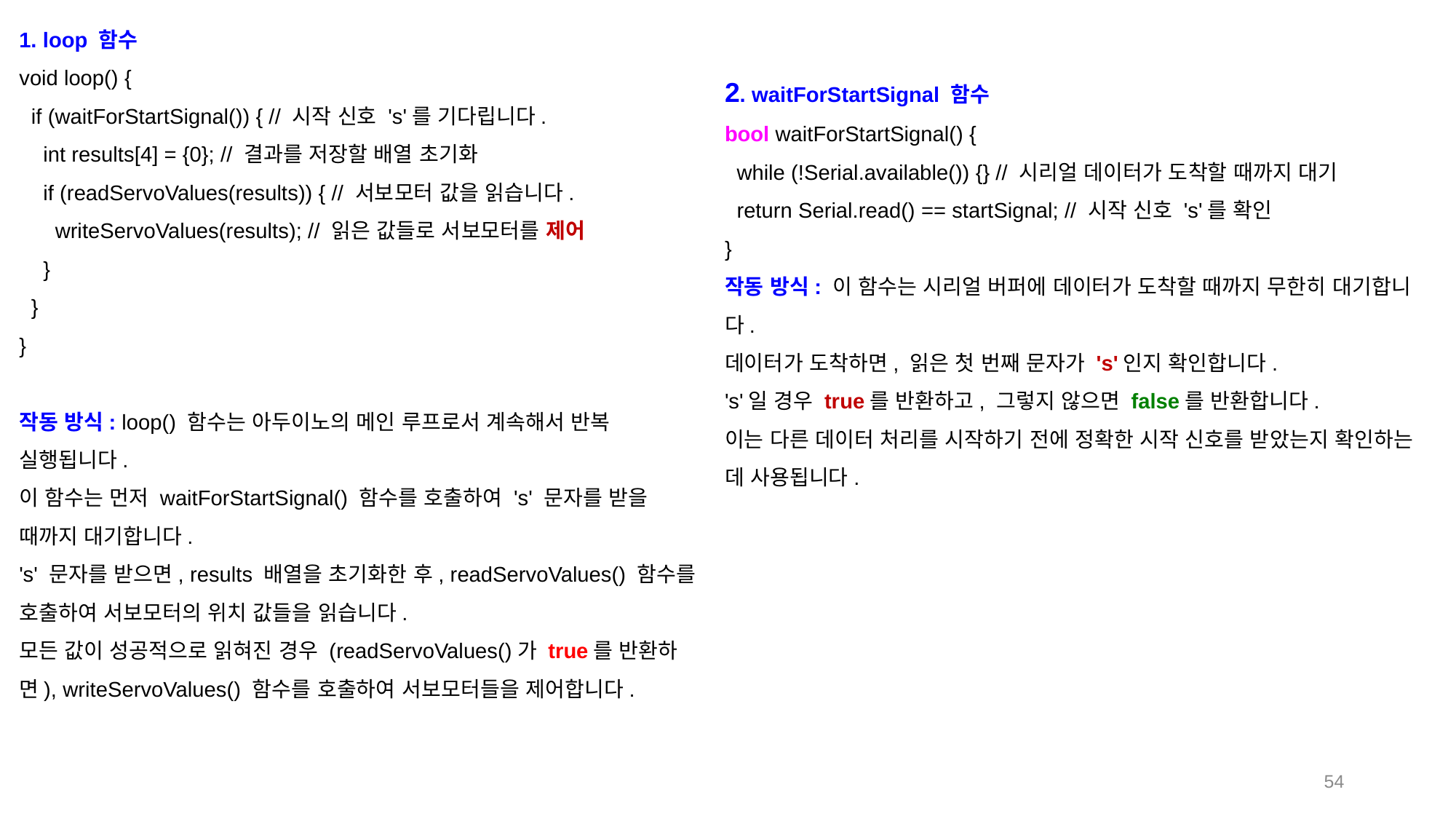

1. loop 함수
void loop() {
  if (waitForStartSignal()) { // 시작 신호 's'를 기다립니다.
    int results[4] = {0}; // 결과를 저장할 배열 초기화
    if (readServoValues(results)) { // 서보모터 값을 읽습니다.
      writeServoValues(results); // 읽은 값들로 서보모터를 제어
    }
  }
}

작동 방식: loop() 함수는 아두이노의 메인 루프로서 계속해서 반복 실행됩니다.
이 함수는 먼저 waitForStartSignal() 함수를 호출하여 's' 문자를 받을 때까지 대기합니다.
's' 문자를 받으면, results 배열을 초기화한 후, readServoValues() 함수를 호출하여 서보모터의 위치 값들을 읽습니다.
모든 값이 성공적으로 읽혀진 경우 (readServoValues()가 true를 반환하면), writeServoValues() 함수를 호출하여 서보모터들을 제어합니다.
2. waitForStartSignal 함수
bool waitForStartSignal() {
  while (!Serial.available()) {} // 시리얼 데이터가 도착할 때까지 대기
  return Serial.read() == startSignal; // 시작 신호 's'를 확인
}
작동 방식: 이 함수는 시리얼 버퍼에 데이터가 도착할 때까지 무한히 대기합니다.
데이터가 도착하면, 읽은 첫 번째 문자가 's'인지 확인합니다.
's'일 경우 true를 반환하고, 그렇지 않으면 false를 반환합니다.
이는 다른 데이터 처리를 시작하기 전에 정확한 시작 신호를 받았는지 확인하는 데 사용됩니다.
54